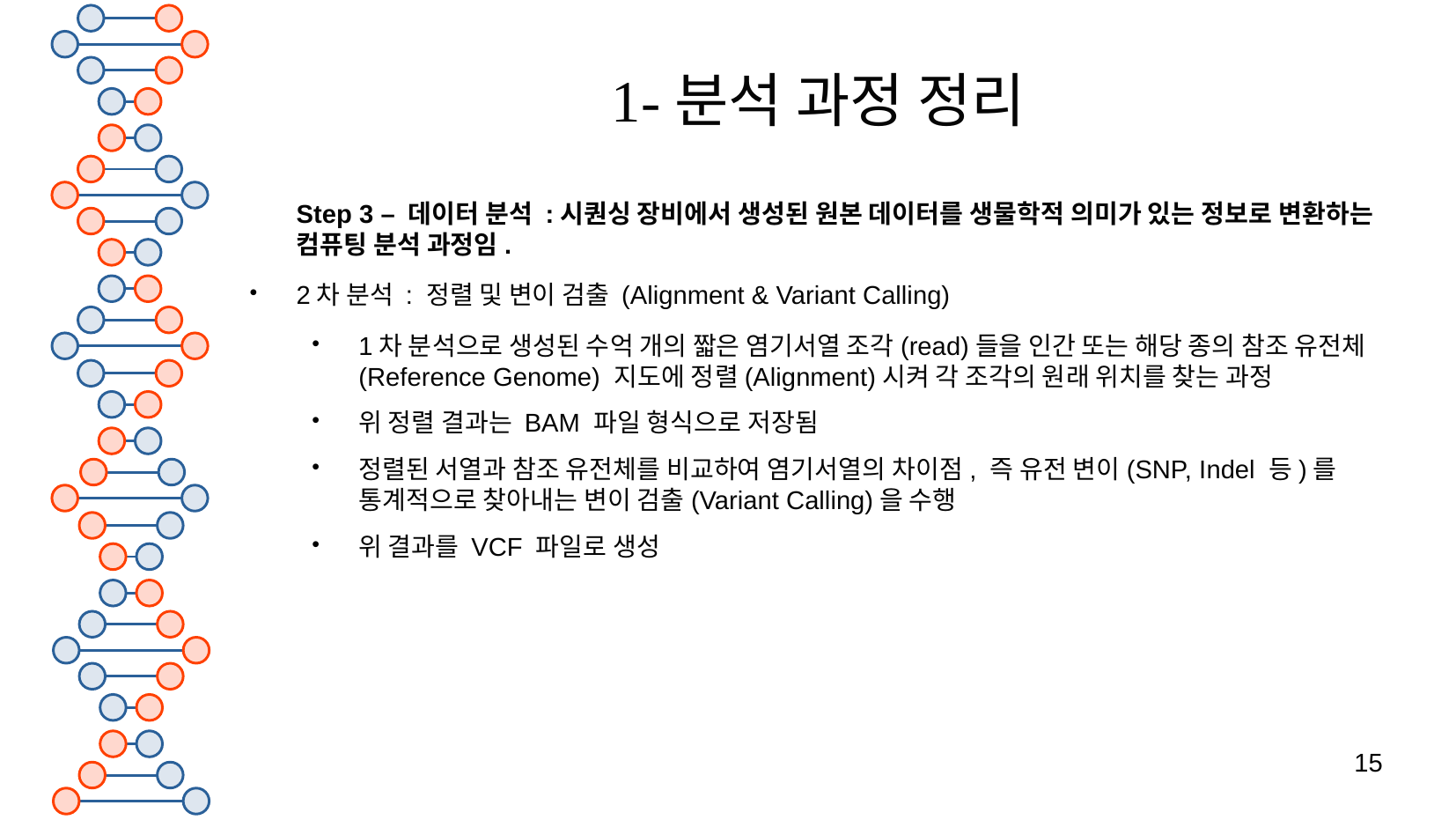

# 1-분석 과정 정리
Step 3 – 데이터 분석 :시퀀싱 장비에서 생성된 원본 데이터를 생물학적 의미가 있는 정보로 변환하는 컴퓨팅 분석 과정임.
2차 분석 : 정렬 및 변이 검출 (Alignment & Variant Calling)
1차 분석으로 생성된 수억 개의 짧은 염기서열 조각(read)들을 인간 또는 해당 종의 참조 유전체(Reference Genome) 지도에 정렬(Alignment)시켜 각 조각의 원래 위치를 찾는 과정
위 정렬 결과는 BAM 파일 형식으로 저장됨
정렬된 서열과 참조 유전체를 비교하여 염기서열의 차이점, 즉 유전 변이(SNP, Indel 등)를 통계적으로 찾아내는 변이 검출(Variant Calling)을 수행
위 결과를 VCF 파일로 생성
15